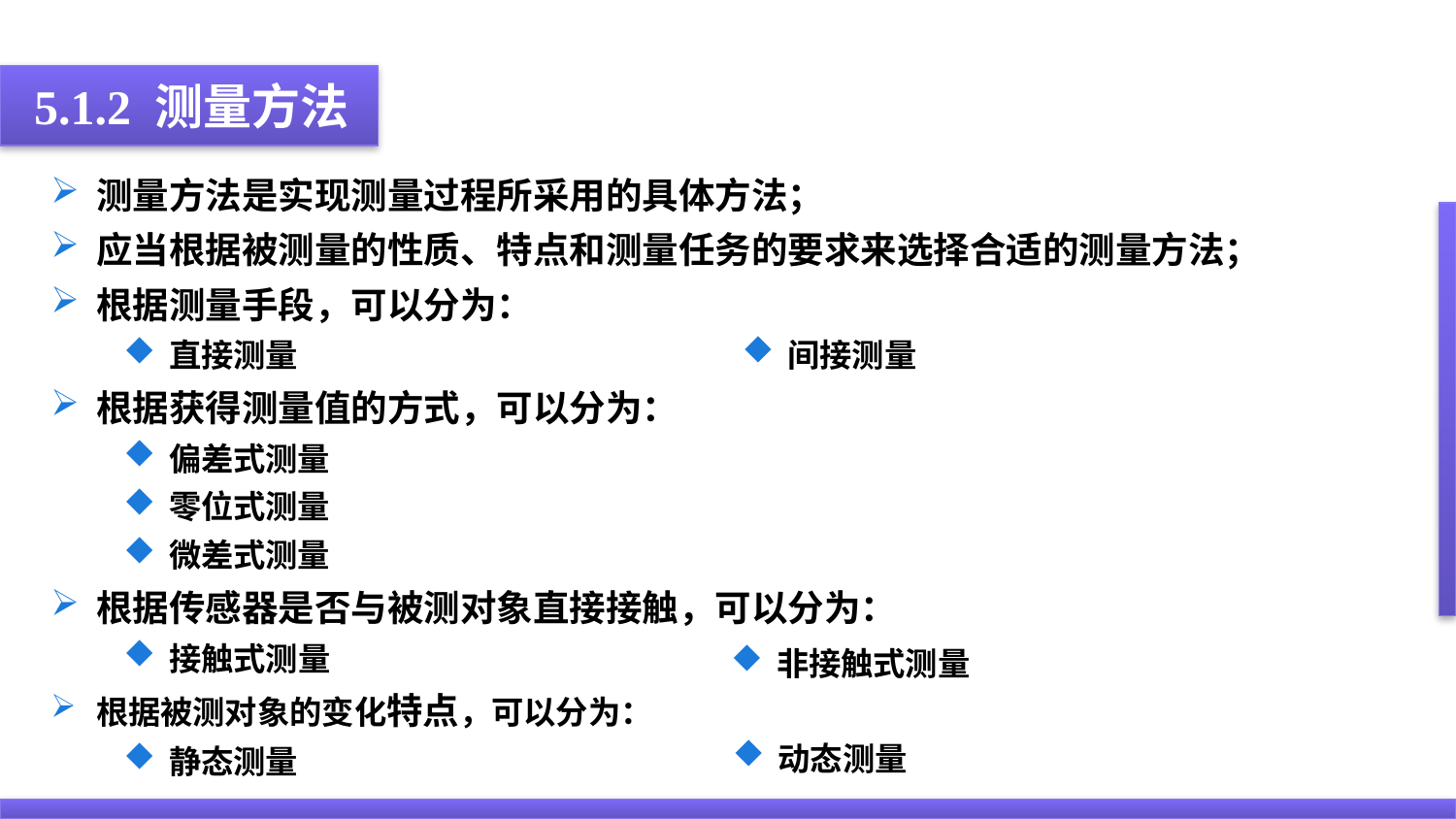

5.1.2 测量方法
测量方法是实现测量过程所采用的具体方法；
应当根据被测量的性质、特点和测量任务的要求来选择合适的测量方法；
根据测量手段，可以分为：
直接测量
根据获得测量值的方式，可以分为：
偏差式测量
零位式测量
微差式测量
根据传感器是否与被测对象直接接触，可以分为：
接触式测量
根据被测对象的变化特点，可以分为：
静态测量
间接测量
非接触式测量
动态测量